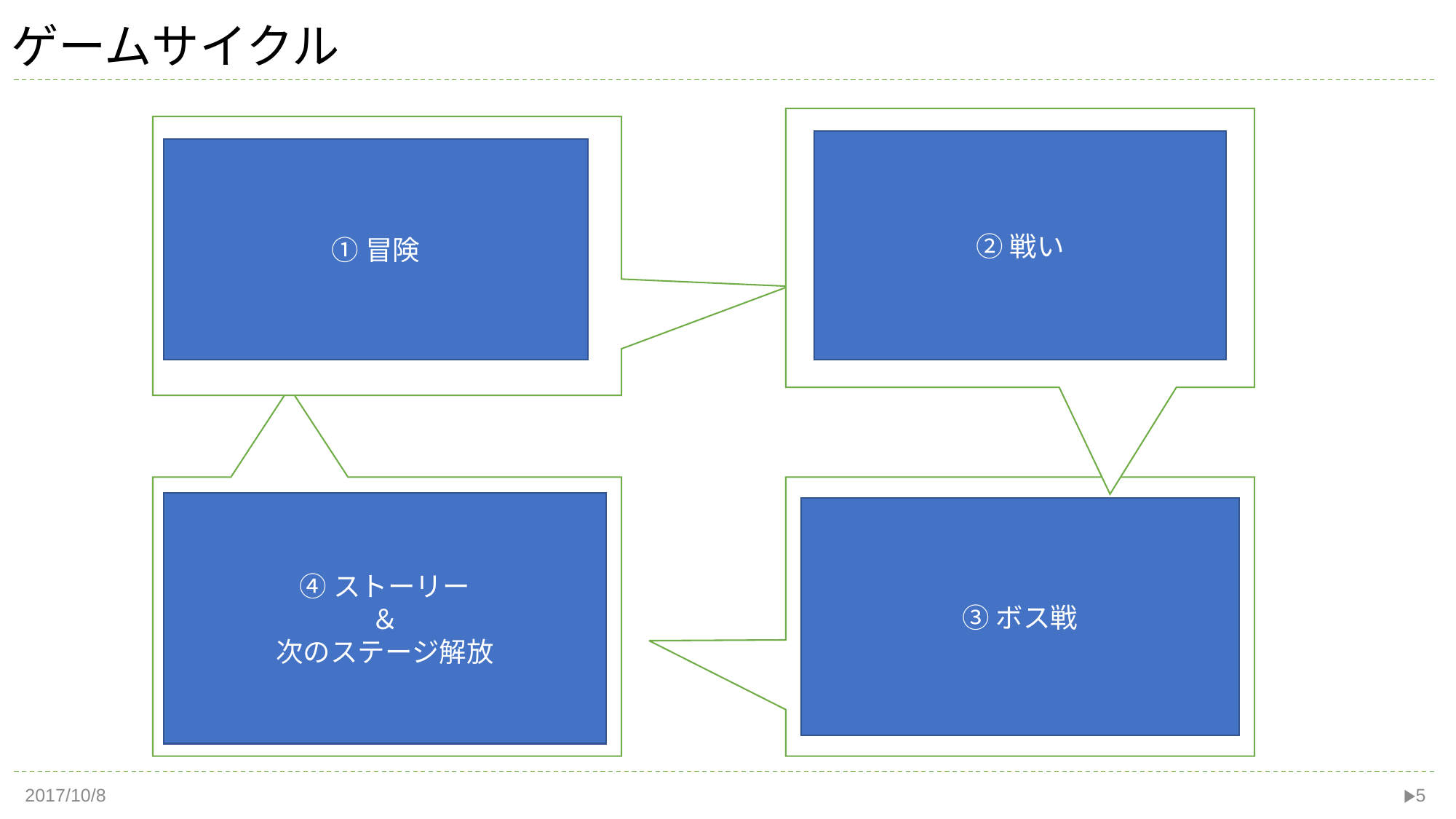

ゲームサイクル

②戦い
①冒険

④ストーリー
＆
次のステージ解放
③ボス戦
2017/10/8
▶5